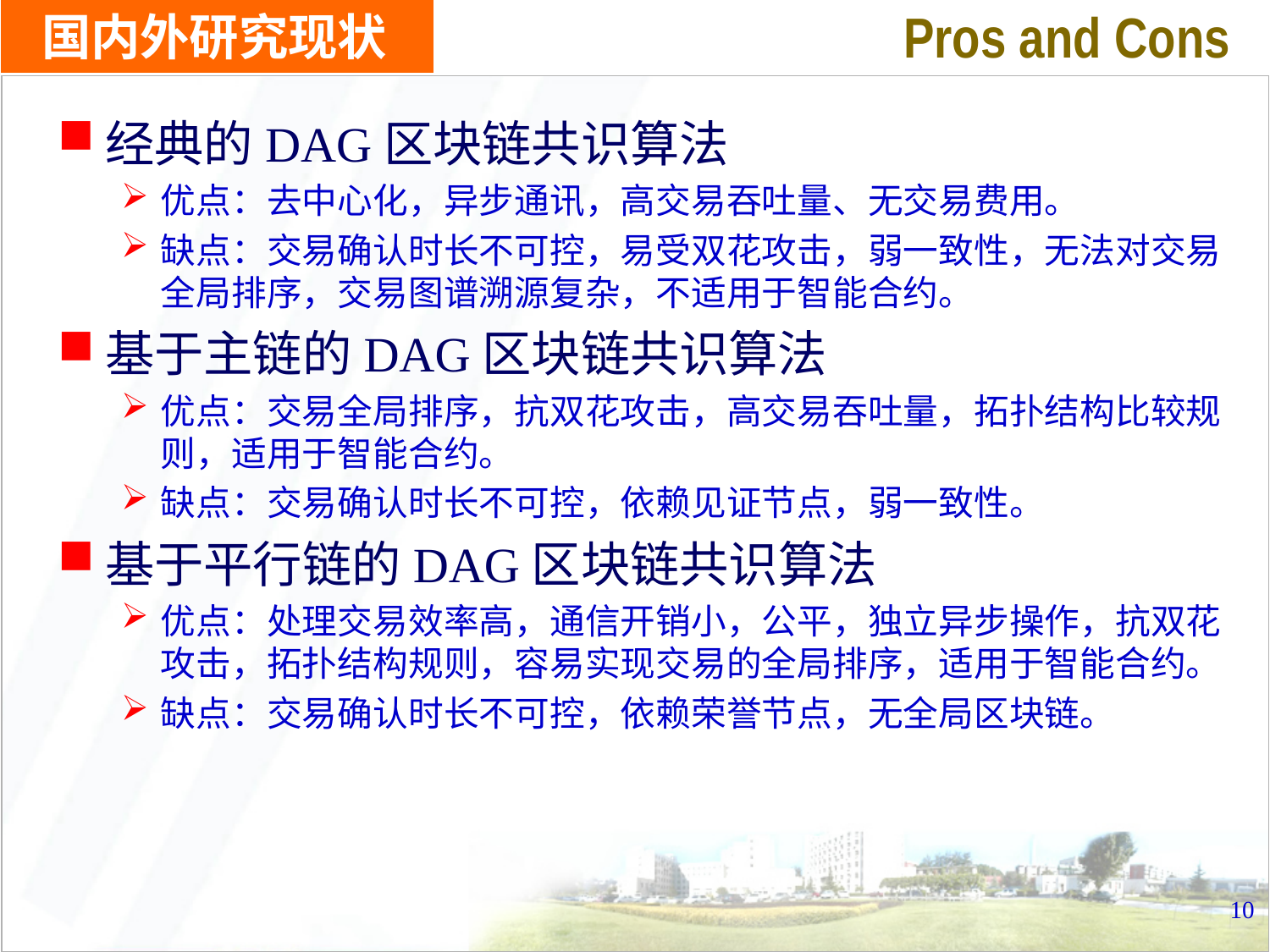

Pros and Cons
# 国内外研究现状

经典的DAG区块链共识算法
优点：去中心化，异步通讯，高交易吞吐量、无交易费用。
缺点：交易确认时长不可控，易受双花攻击，弱一致性，无法对交易全局排序，交易图谱溯源复杂，不适用于智能合约。
基于主链的DAG区块链共识算法
优点：交易全局排序，抗双花攻击，高交易吞吐量，拓扑结构比较规则，适用于智能合约。
缺点：交易确认时长不可控，依赖见证节点，弱一致性。
基于平行链的DAG区块链共识算法
优点：处理交易效率高，通信开销小，公平，独立异步操作，抗双花攻击，拓扑结构规则，容易实现交易的全局排序，适用于智能合约。
缺点：交易确认时长不可控，依赖荣誉节点，无全局区块链。
10